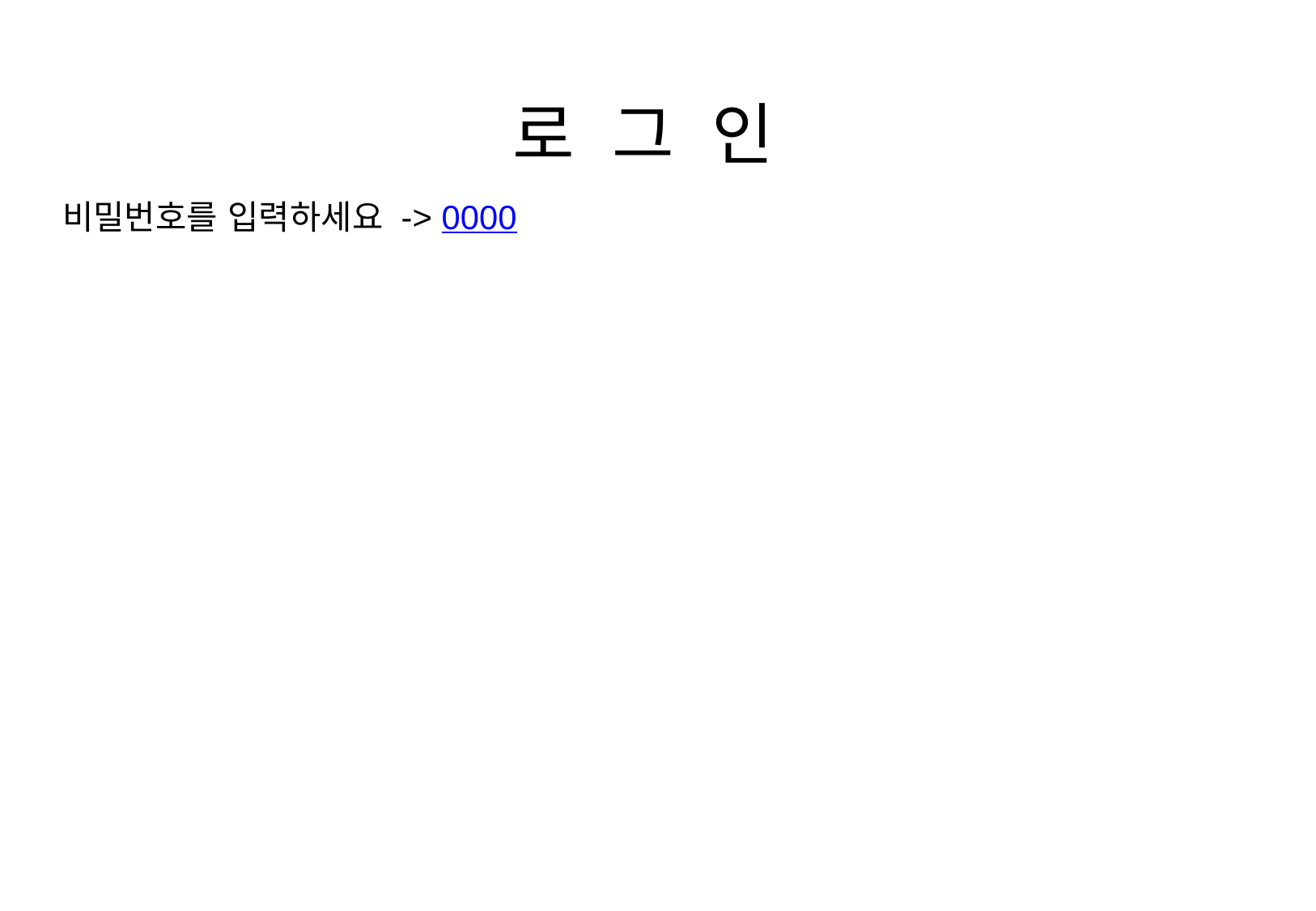

로  그  인
비밀번호를 입력하세요 -> 0000